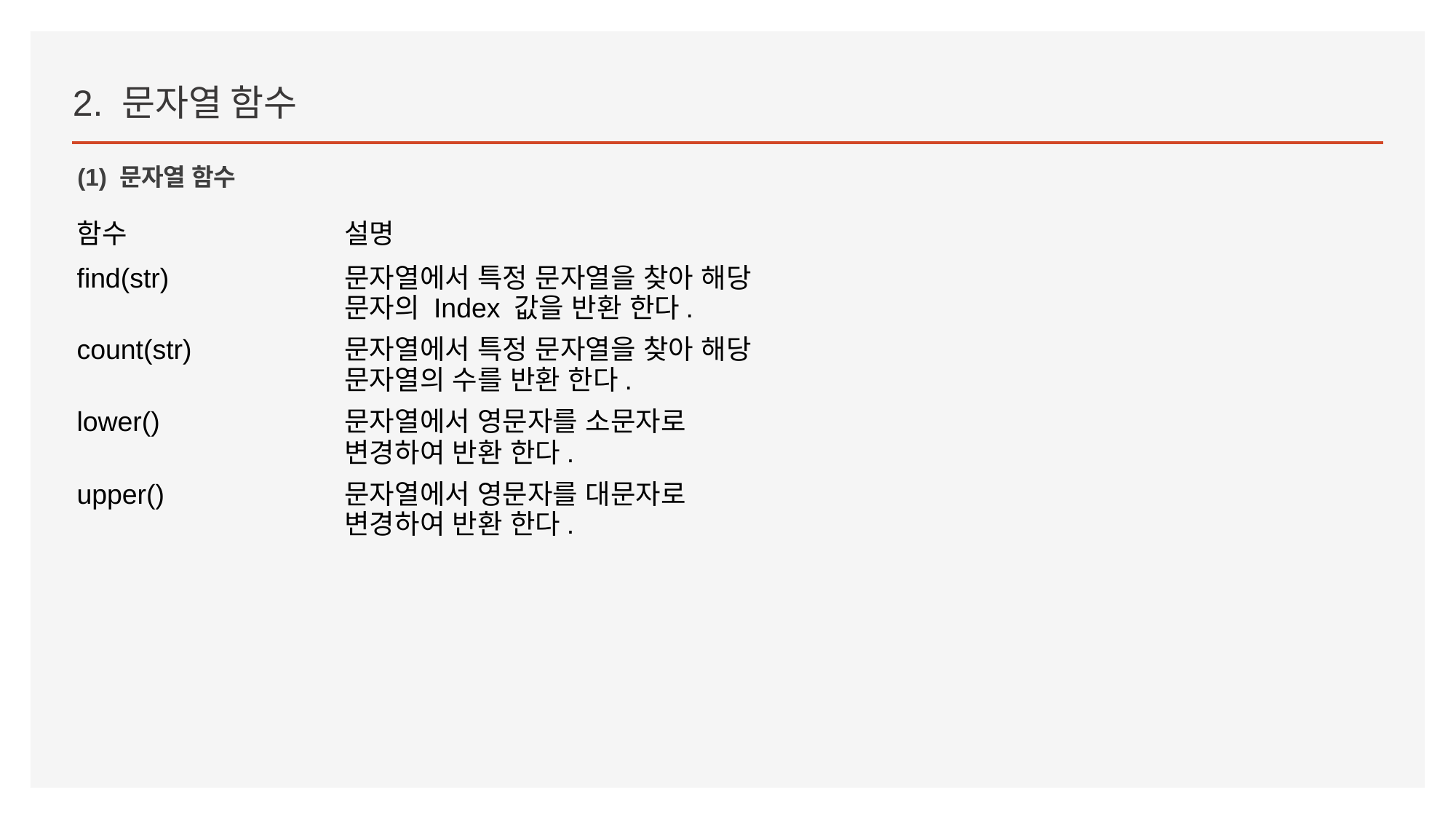

2. 문자열 함수
(1) 문자열 함수
| 함수 | 설명 |
| --- | --- |
| find(str) | 문자열에서 특정 문자열을 찾아 해당 문자의 Index 값을 반환 한다. |
| count(str) | 문자열에서 특정 문자열을 찾아 해당 문자열의 수를 반환 한다. |
| lower() | 문자열에서 영문자를 소문자로 변경하여 반환 한다. |
| upper() | 문자열에서 영문자를 대문자로 변경하여 반환 한다. |